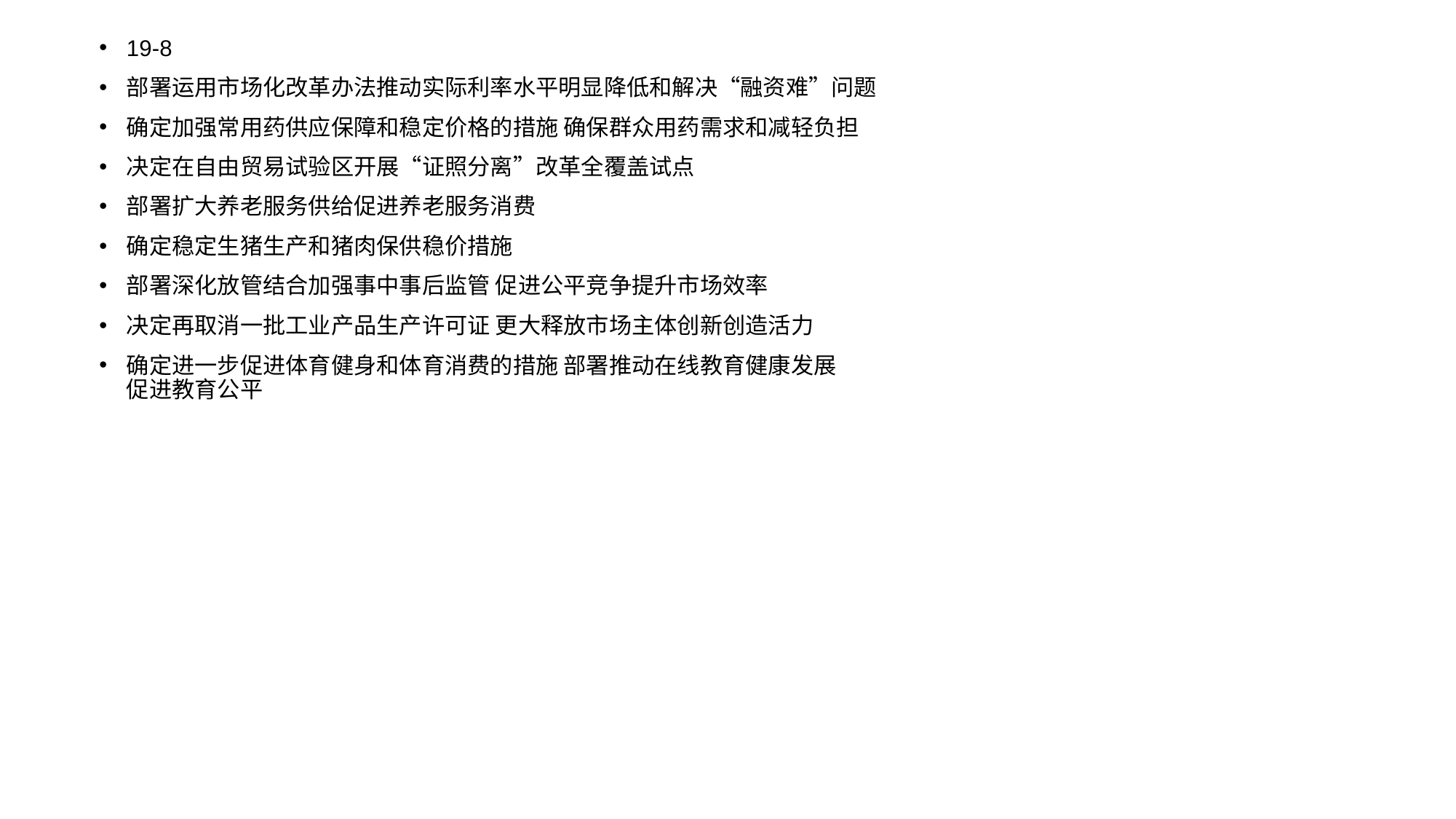

19-8
部署运用市场化改革办法推动实际利率水平明显降低和解决“融资难”问题
确定加强常用药供应保障和稳定价格的措施 确保群众用药需求和减轻负担
决定在自由贸易试验区开展“证照分离”改革全覆盖试点
部署扩大养老服务供给促进养老服务消费
确定稳定生猪生产和猪肉保供稳价措施
部署深化放管结合加强事中事后监管 促进公平竞争提升市场效率
决定再取消一批工业产品生产许可证 更大释放市场主体创新创造活力
确定进一步促进体育健身和体育消费的措施 部署推动在线教育健康发展
促进教育公平